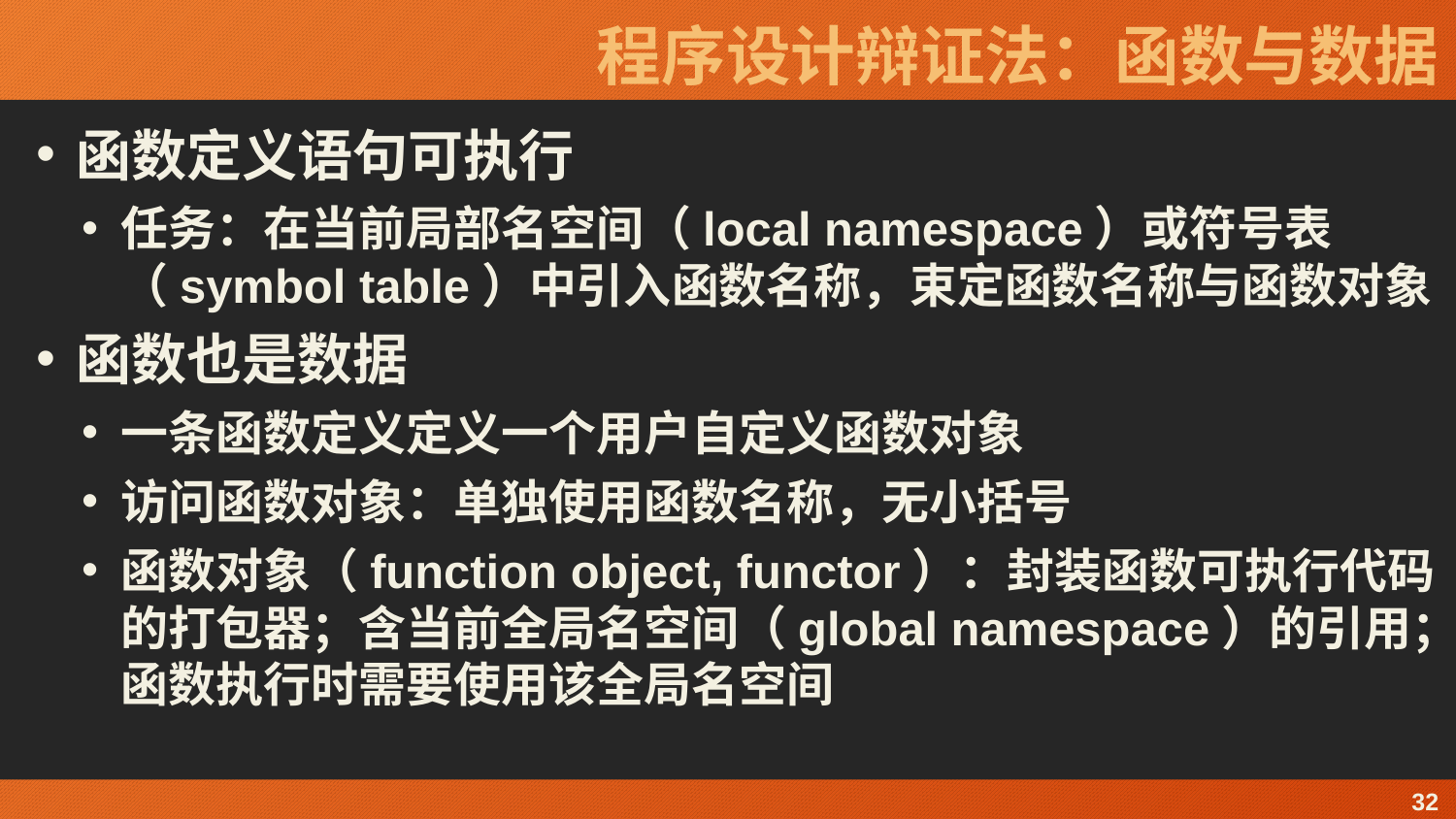

# 程序设计辩证法：函数与数据
函数定义语句可执行
任务：在当前局部名空间（local namespace）或符号表（symbol table）中引入函数名称，束定函数名称与函数对象
函数也是数据
一条函数定义定义一个用户自定义函数对象
访问函数对象：单独使用函数名称，无小括号
函数对象（function object, functor）：封装函数可执行代码的打包器；含当前全局名空间（global namespace）的引用；函数执行时需要使用该全局名空间
32